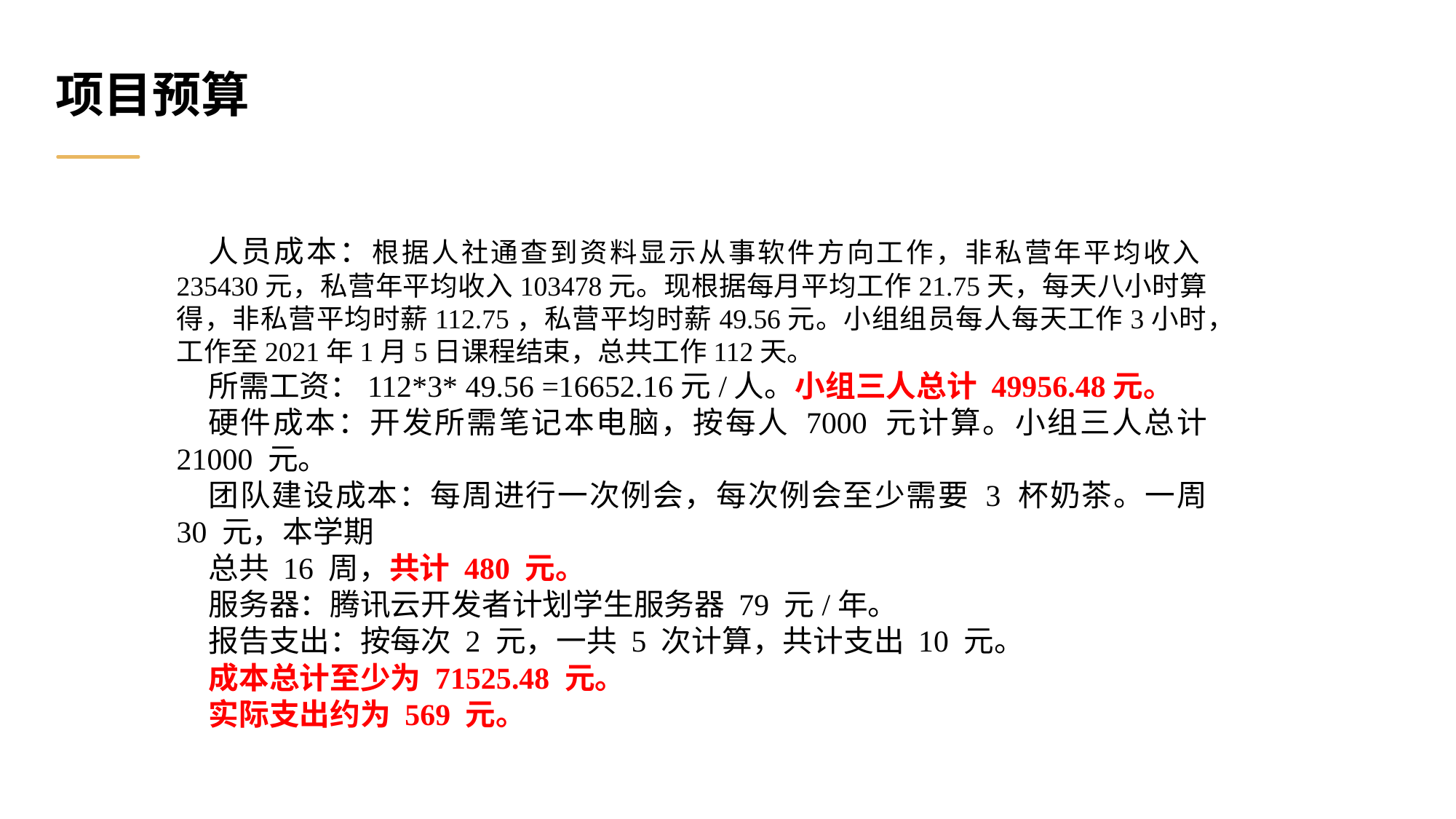

项目预算
人员成本：根据人社通查到资料显示从事软件方向工作，非私营年平均收入235430元，私营年平均收入103478元。现根据每月平均工作21.75天，每天八小时算得，非私营平均时薪112.75，私营平均时薪49.56元。小组组员每人每天工作3小时，工作至2021年1月5日课程结束，总共工作112天。
所需工资：112*3* 49.56 =16652.16元/人。小组三人总计 49956.48元。
硬件成本：开发所需笔记本电脑，按每人 7000 元计算。小组三人总计 21000 元。
团队建设成本：每周进行一次例会，每次例会至少需要 3 杯奶茶。一周 30 元，本学期
总共 16 周，共计 480 元。
服务器：腾讯云开发者计划学生服务器 79 元/年。
报告支出：按每次 2 元，一共 5 次计算，共计支出 10 元。
成本总计至少为 71525.48 元。
实际支出约为 569 元。